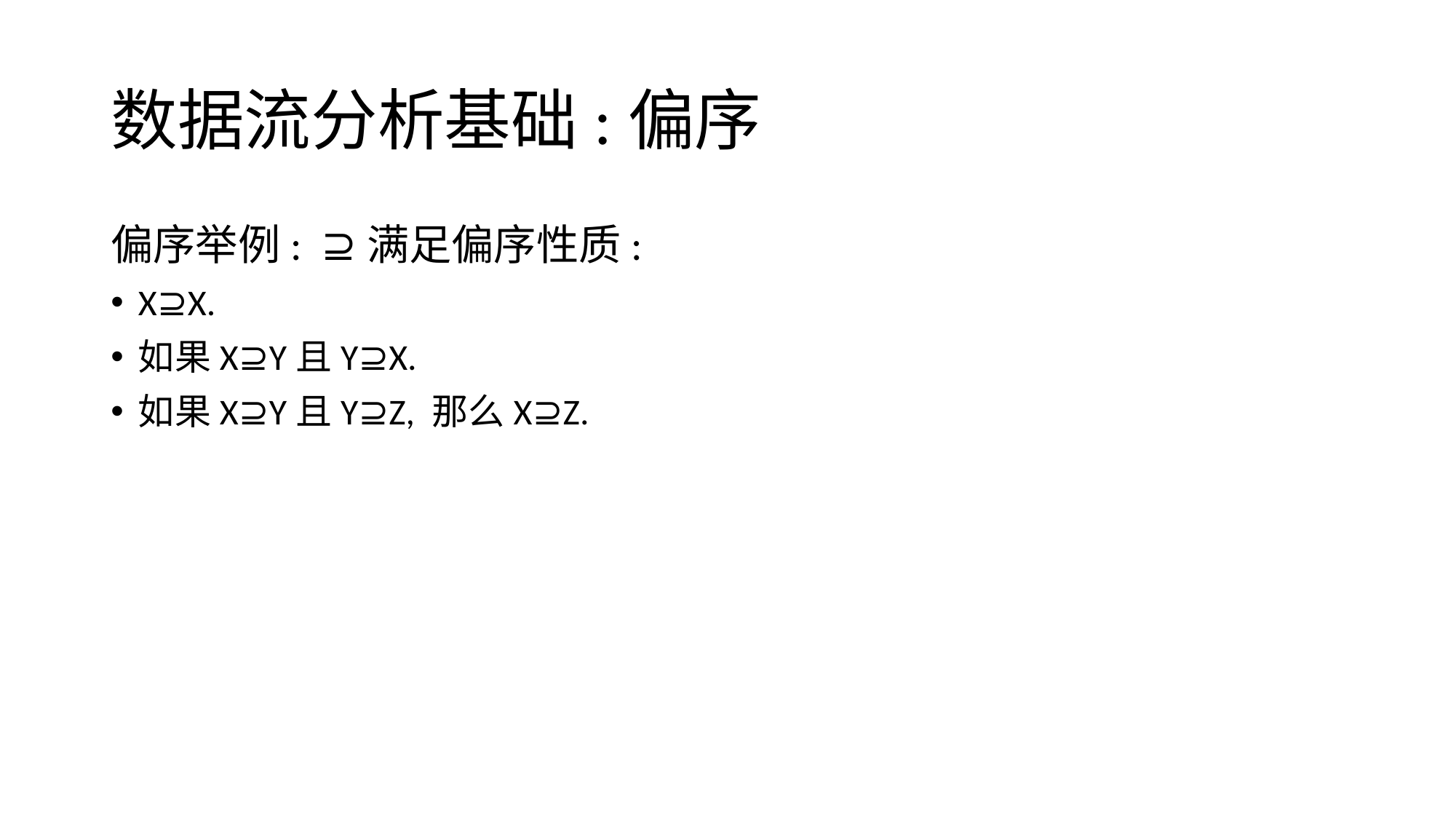

# 数据流分析基础:偏序
偏序举例:  ⊇满足偏序性质:
X⊇X.
如果X⊇Y且Y⊇X.
如果X⊇Y且Y⊇Z, 那么X⊇Z.